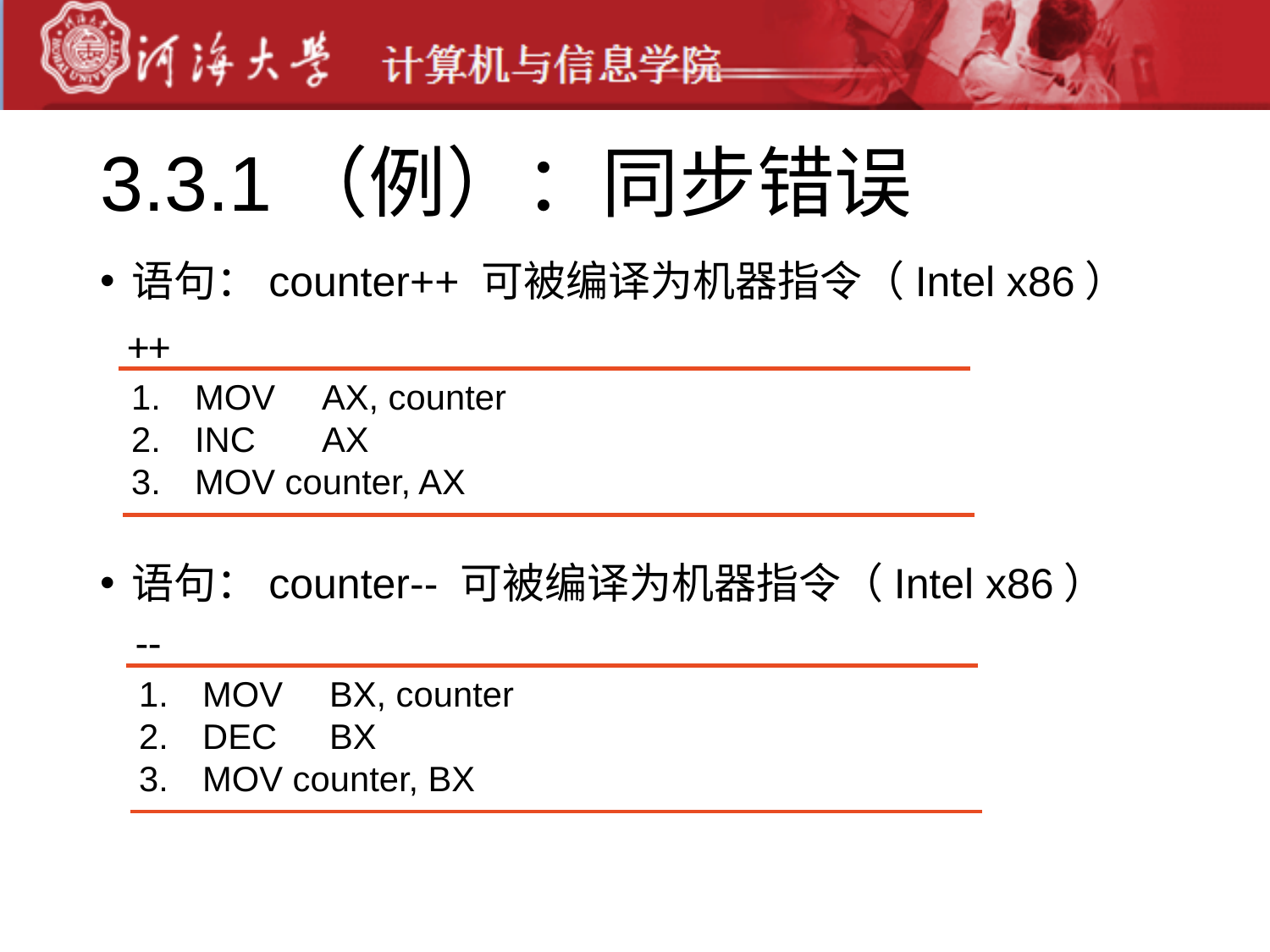

# 3.3.1（例）：同步错误
语句：counter++ 可被编译为机器指令（Intel x86）
++
MOV	AX, counter
INC	AX
MOV counter, AX
语句：counter-- 可被编译为机器指令（Intel x86）
--
MOV	BX, counter
DEC	BX
MOV counter, BX